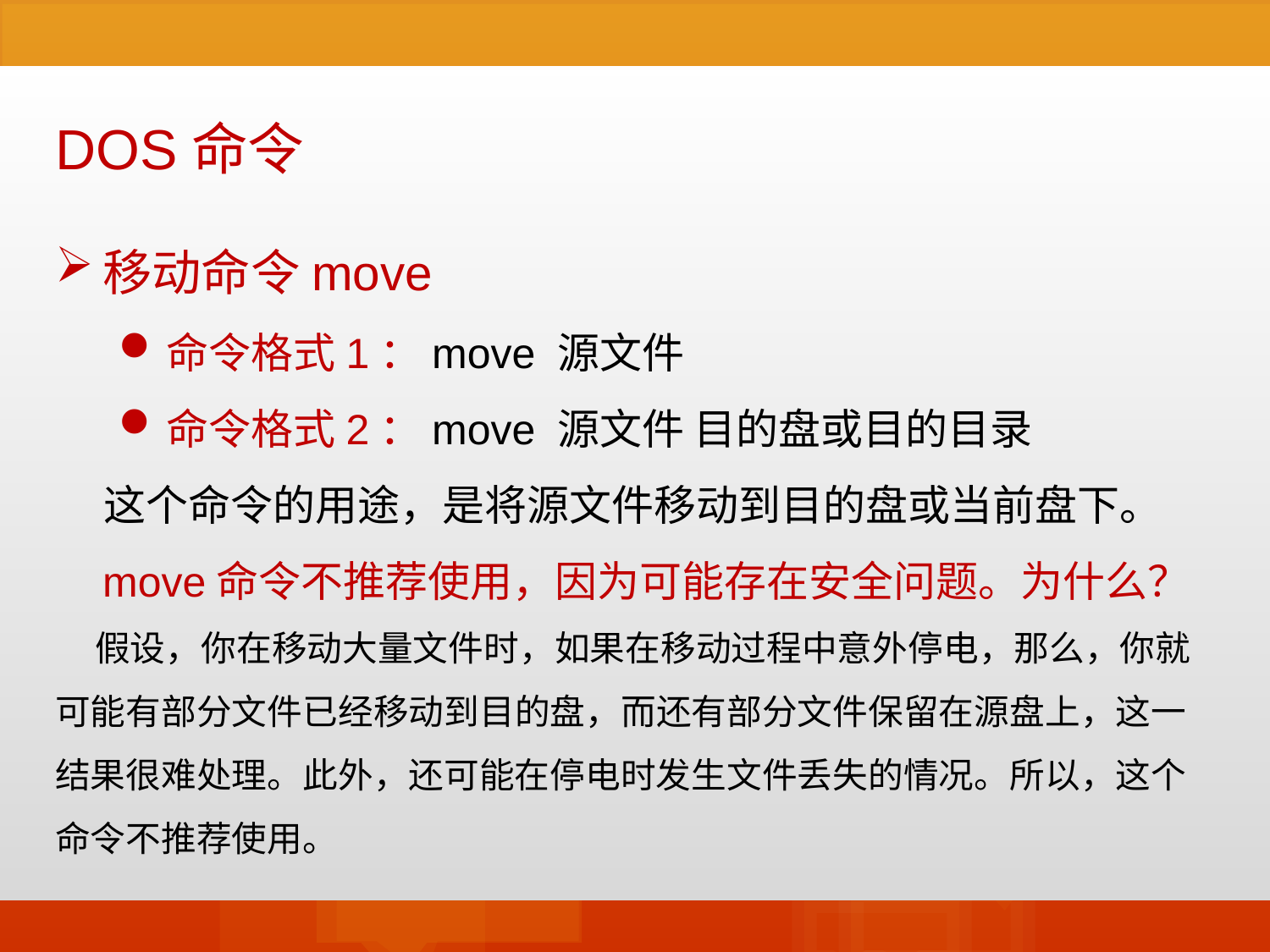

DOS命令
移动命令move
命令格式1：move 源文件
命令格式2：move 源文件 目的盘或目的目录
    这个命令的用途，是将源文件移动到目的盘或当前盘下。
    move命令不推荐使用，因为可能存在安全问题。为什么？
    假设，你在移动大量文件时，如果在移动过程中意外停电，那么，你就可能有部分文件已经移动到目的盘，而还有部分文件保留在源盘上，这一结果很难处理。此外，还可能在停电时发生文件丢失的情况。所以，这个命令不推荐使用。